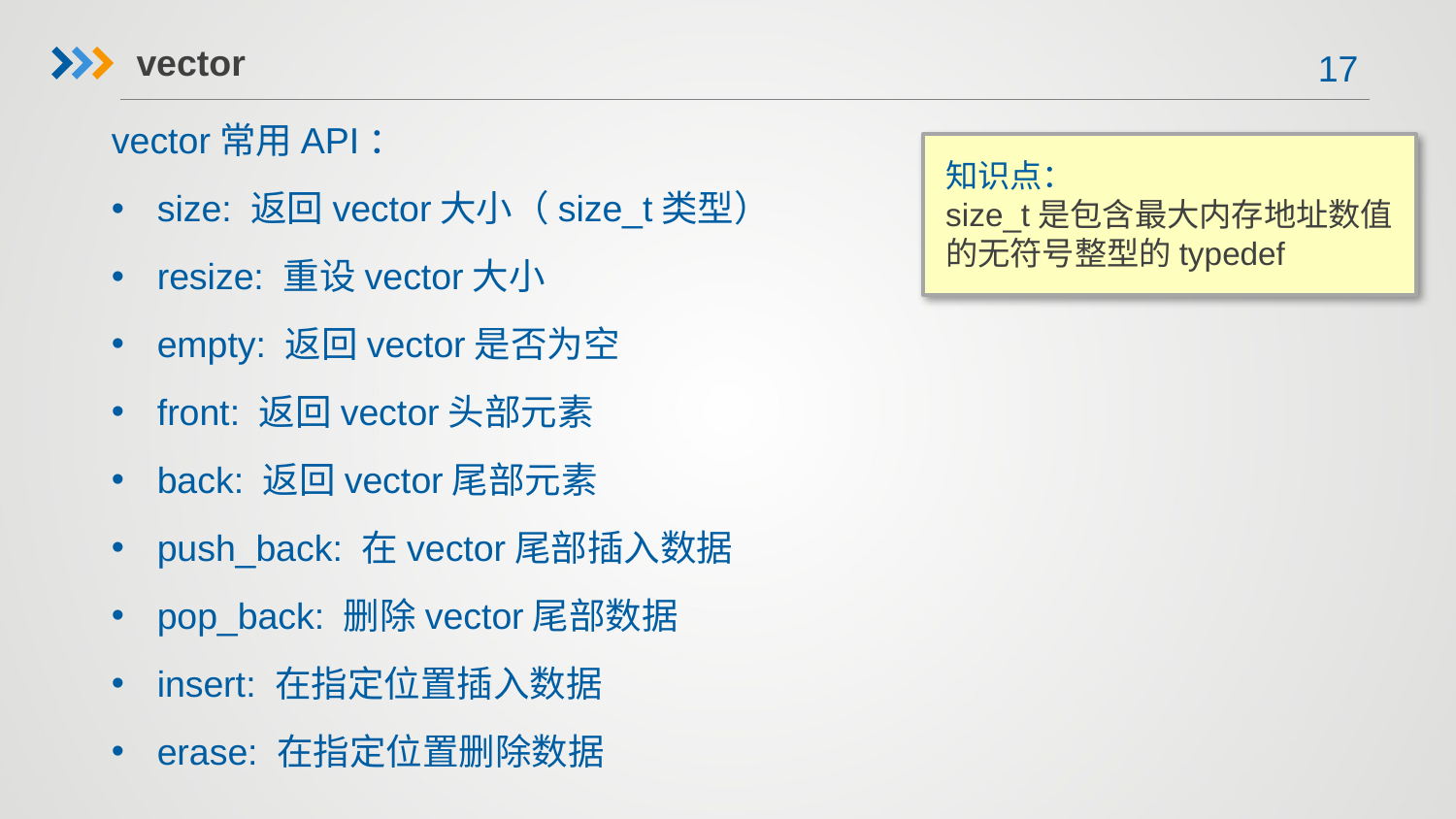

vector
vector常用API：
size: 返回vector大小（size_t类型）
resize: 重设vector大小
empty: 返回vector是否为空
front: 返回vector头部元素
back: 返回vector尾部元素
push_back: 在vector尾部插入数据
pop_back: 删除vector尾部数据
insert: 在指定位置插入数据
erase: 在指定位置删除数据

知识点：
size_t是包含最大内存地址数值的无符号整型的typedef